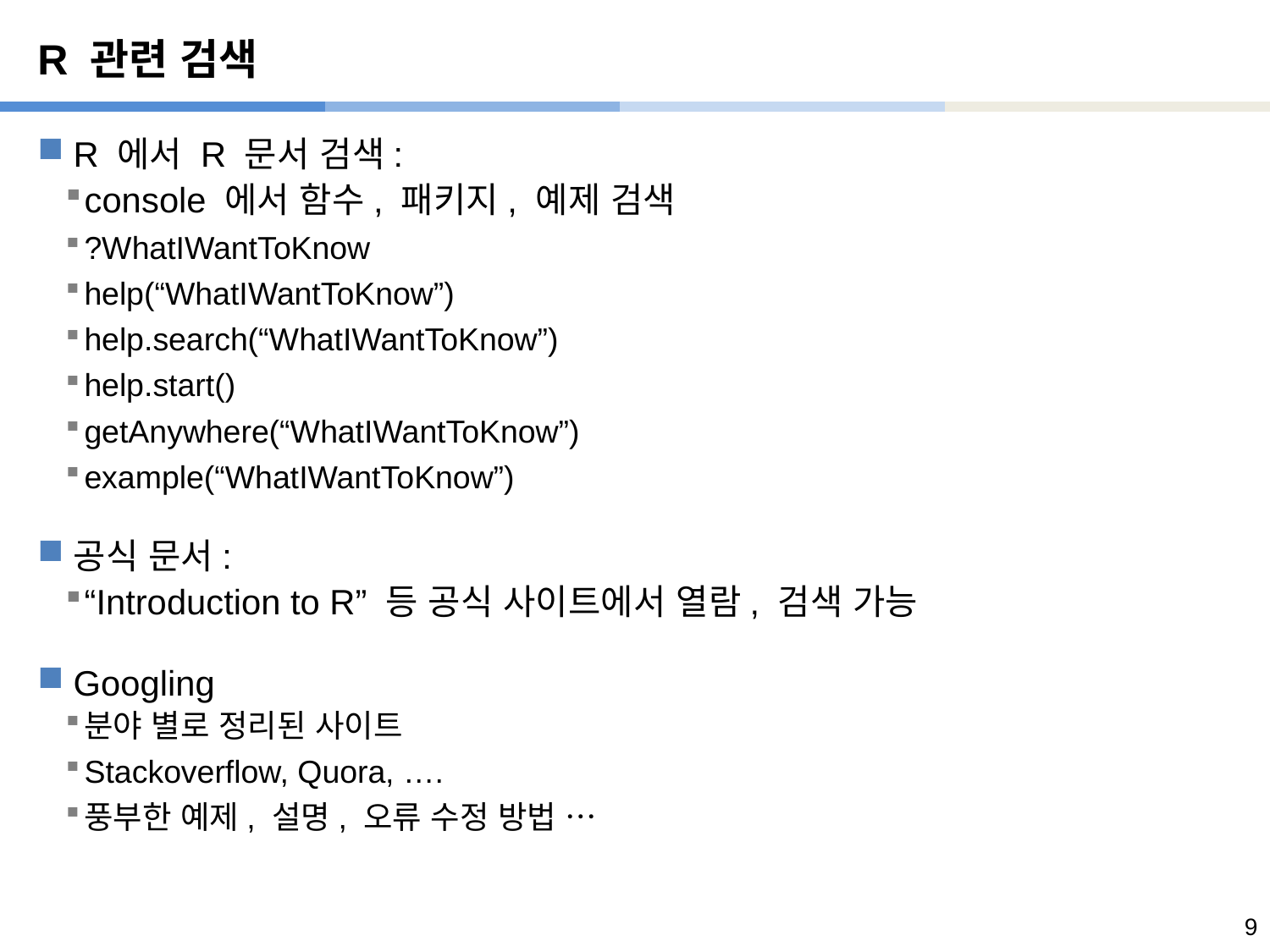

# R 관련 검색
R 에서 R 문서 검색:
console 에서 함수, 패키지, 예제 검색
?WhatIWantToKnow
help(“WhatIWantToKnow”)
help.search(“WhatIWantToKnow”)
help.start()
getAnywhere(“WhatIWantToKnow”)
example(“WhatIWantToKnow”)

공식 문서:
“Introduction to R” 등 공식 사이트에서 열람, 검색 가능

Googling
분야 별로 정리된 사이트
Stackoverflow, Quora, ….
풍부한 예제, 설명, 오류 수정 방법 …